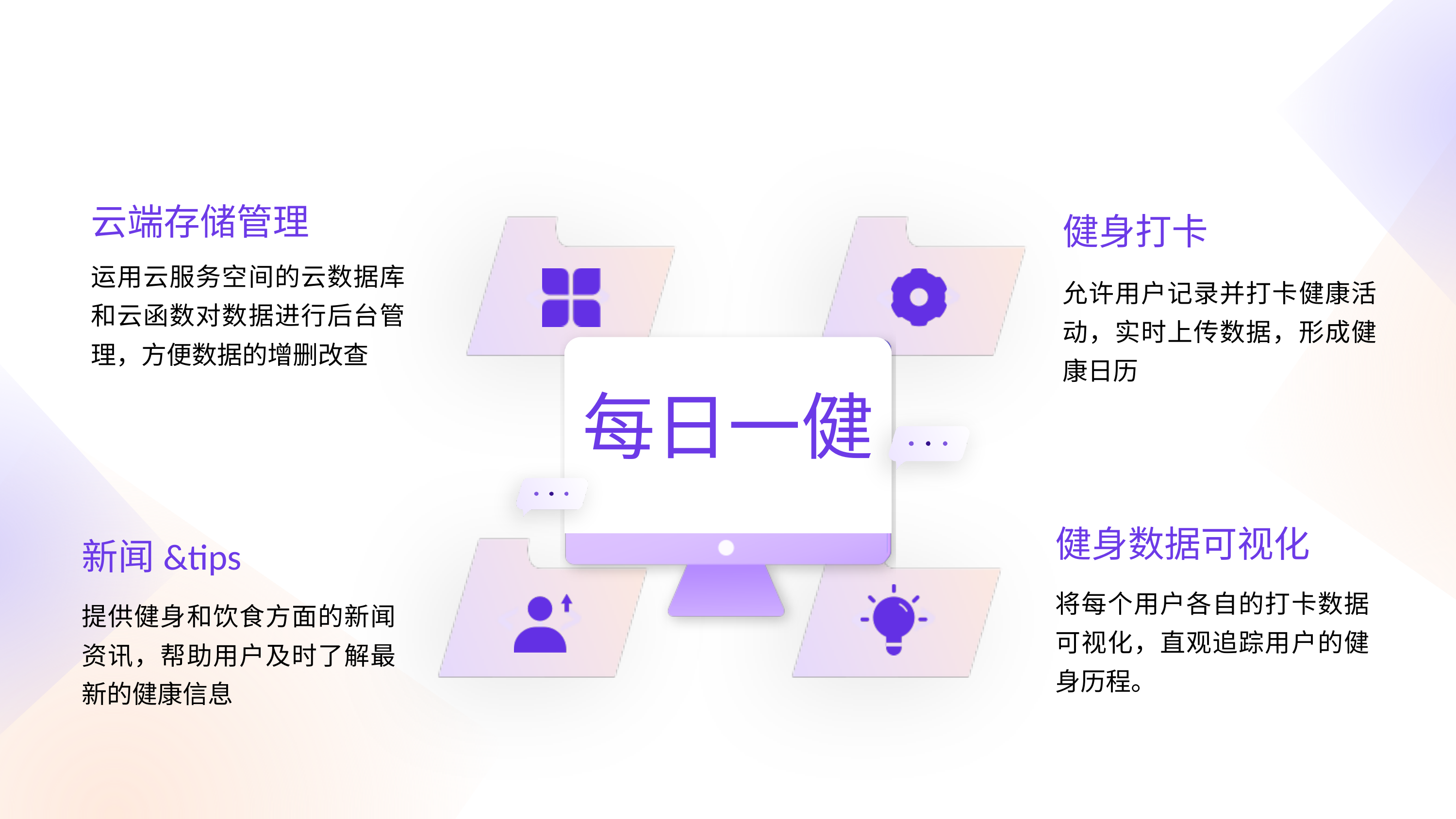

云端存储管理
运用云服务空间的云数据库和云函数对数据进行后台管理，方便数据的增删改查
健身打卡
允许用户记录并打卡健康活动，实时上传数据，形成健康日历

每日一健

健身数据可视化
将每个用户各自的打卡数据可视化，直观追踪用户的健身历程。
新闻&tips
提供健身和饮食方面的新闻资讯，帮助用户及时了解最新的健康信息